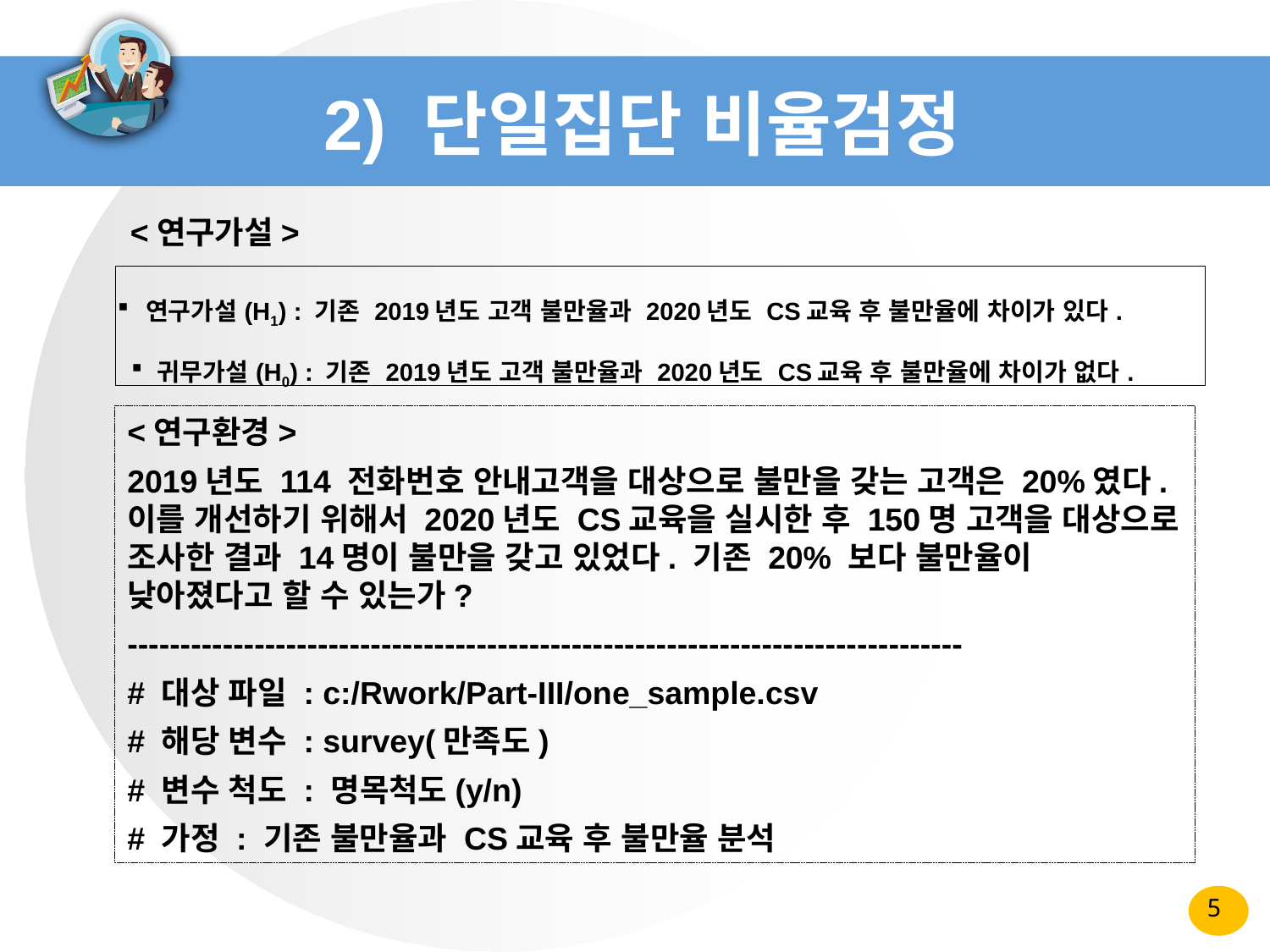

# 2) 단일집단 비율검정
<연구가설>
| 연구가설(H1) : 기존 2019년도 고객 불만율과 2020년도 CS교육 후 불만율에 차이가 있다. 귀무가설(H0) : 기존 2019년도 고객 불만율과 2020년도 CS교육 후 불만율에 차이가 없다. |
| --- |
<연구환경>
2019년도 114 전화번호 안내고객을 대상으로 불만을 갖는 고객은 20%였다. 이를 개선하기 위해서 2020년도 CS교육을 실시한 후 150명 고객을 대상으로 조사한 결과 14명이 불만을 갖고 있었다. 기존 20% 보다 불만율이 낮아졌다고 할 수 있는가?
-------------------------------------------------------------------------------
# 대상 파일 : c:/Rwork/Part-III/one_sample.csv
# 해당 변수 : survey(만족도)
# 변수 척도 : 명목척도(y/n)
# 가정 : 기존 불만율과 CS교육 후 불만율 분석
5